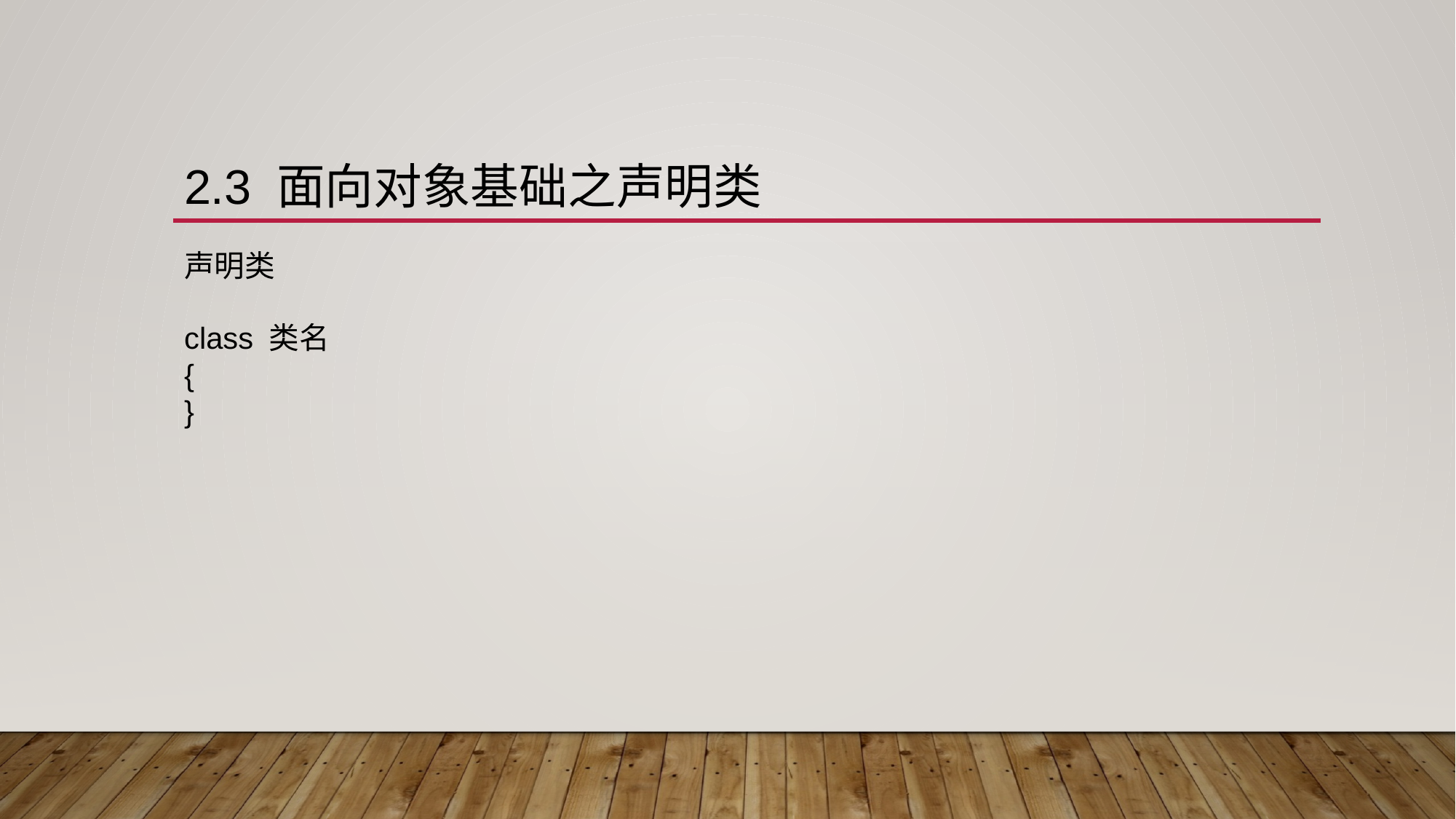

# 2.3 面向对象基础之声明类
声明类

class 类名
{
}